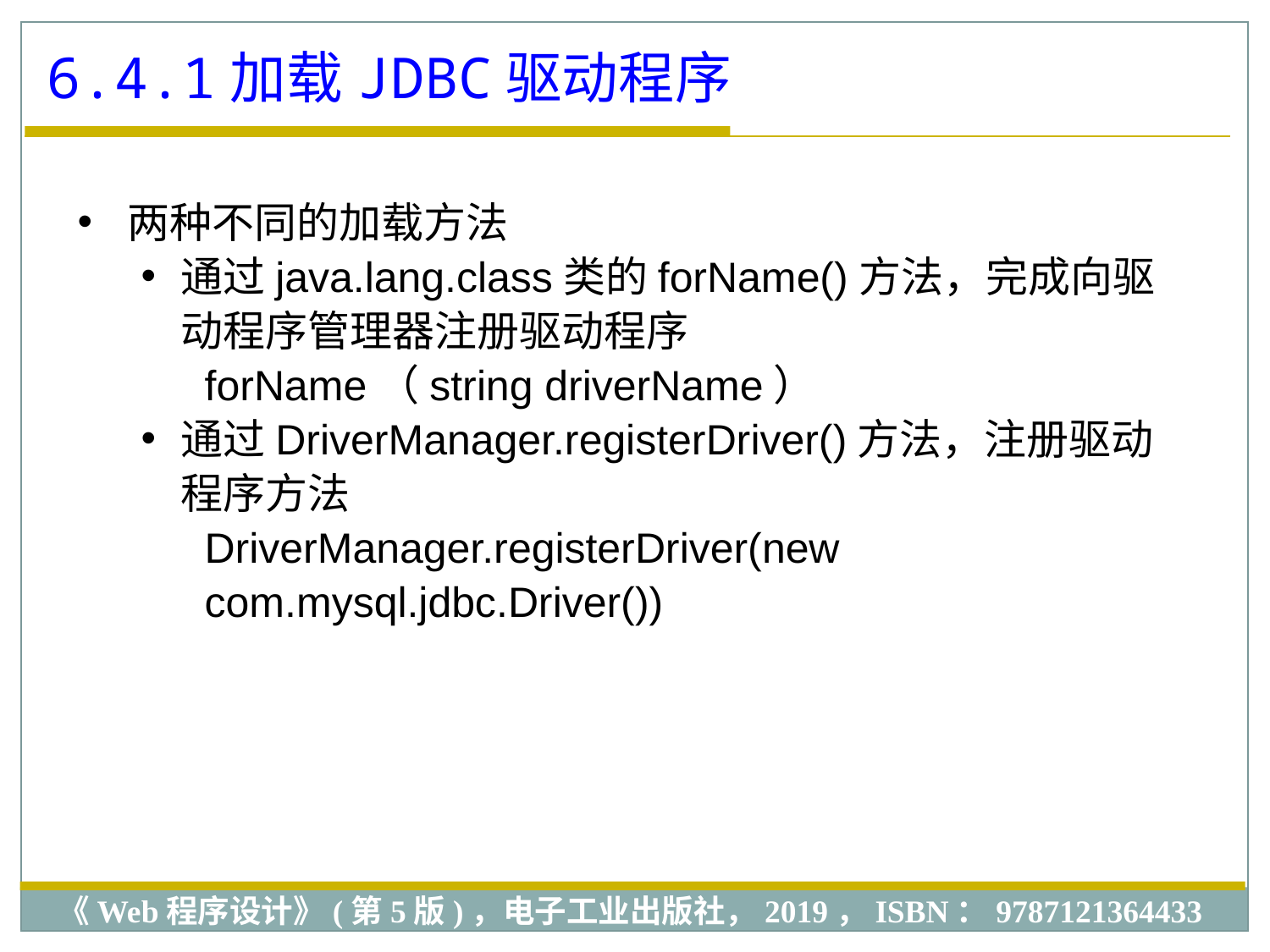

6.4.1加载JDBC驱动程序
 两种不同的加载方法
通过java.lang.class类的forName()方法，完成向驱动程序管理器注册驱动程序
forName（string driverName）
通过DriverManager.registerDriver()方法，注册驱动程序方法
DriverManager.registerDriver(new com.mysql.jdbc.Driver())